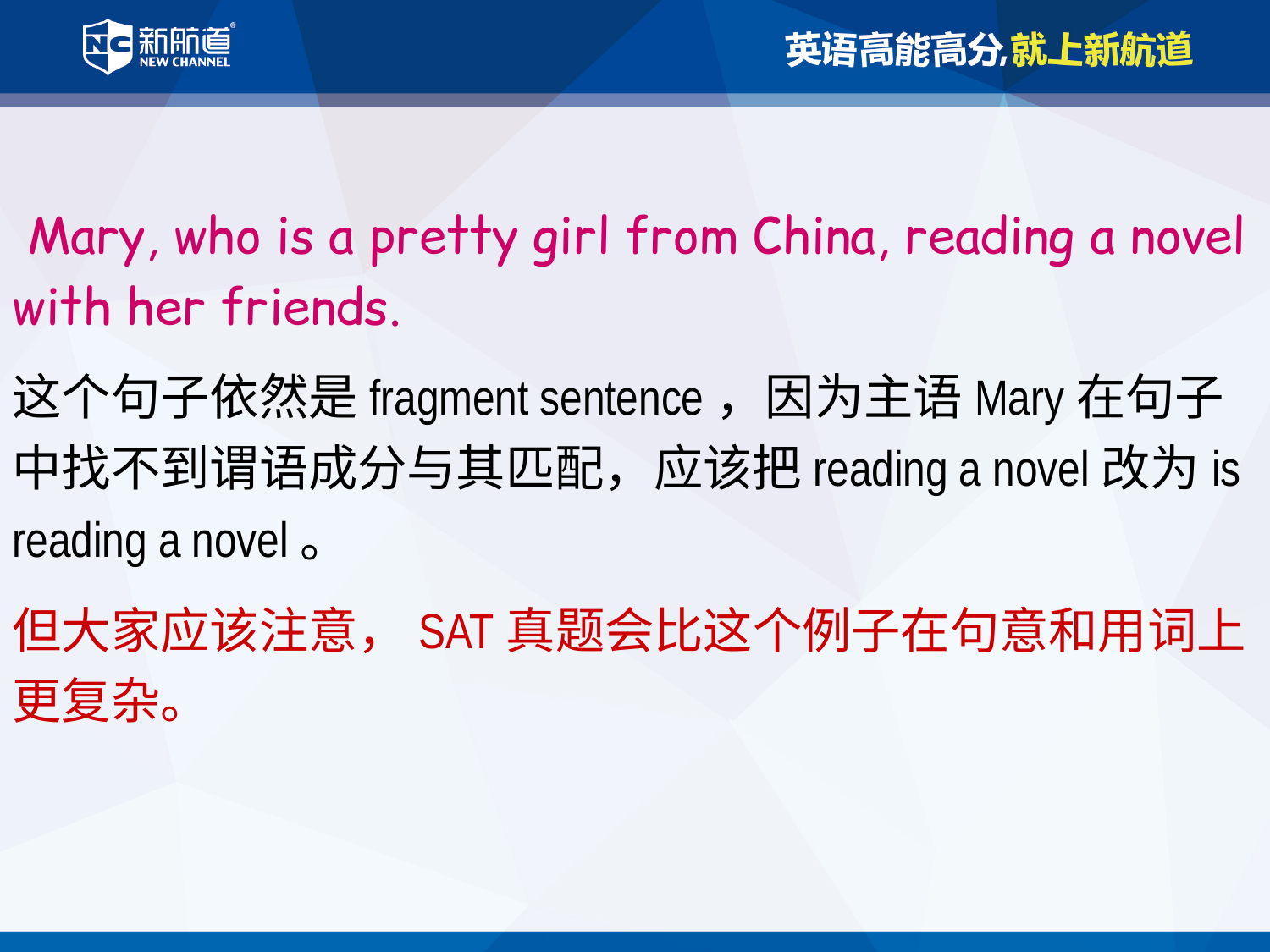

Mary, who is a pretty girl from China, reading a novel with her friends.
这个句子依然是fragment sentence，因为主语Mary在句子中找不到谓语成分与其匹配，应该把reading a novel改为is reading a novel。
但大家应该注意，SAT真题会比这个例子在句意和用词上更复杂。